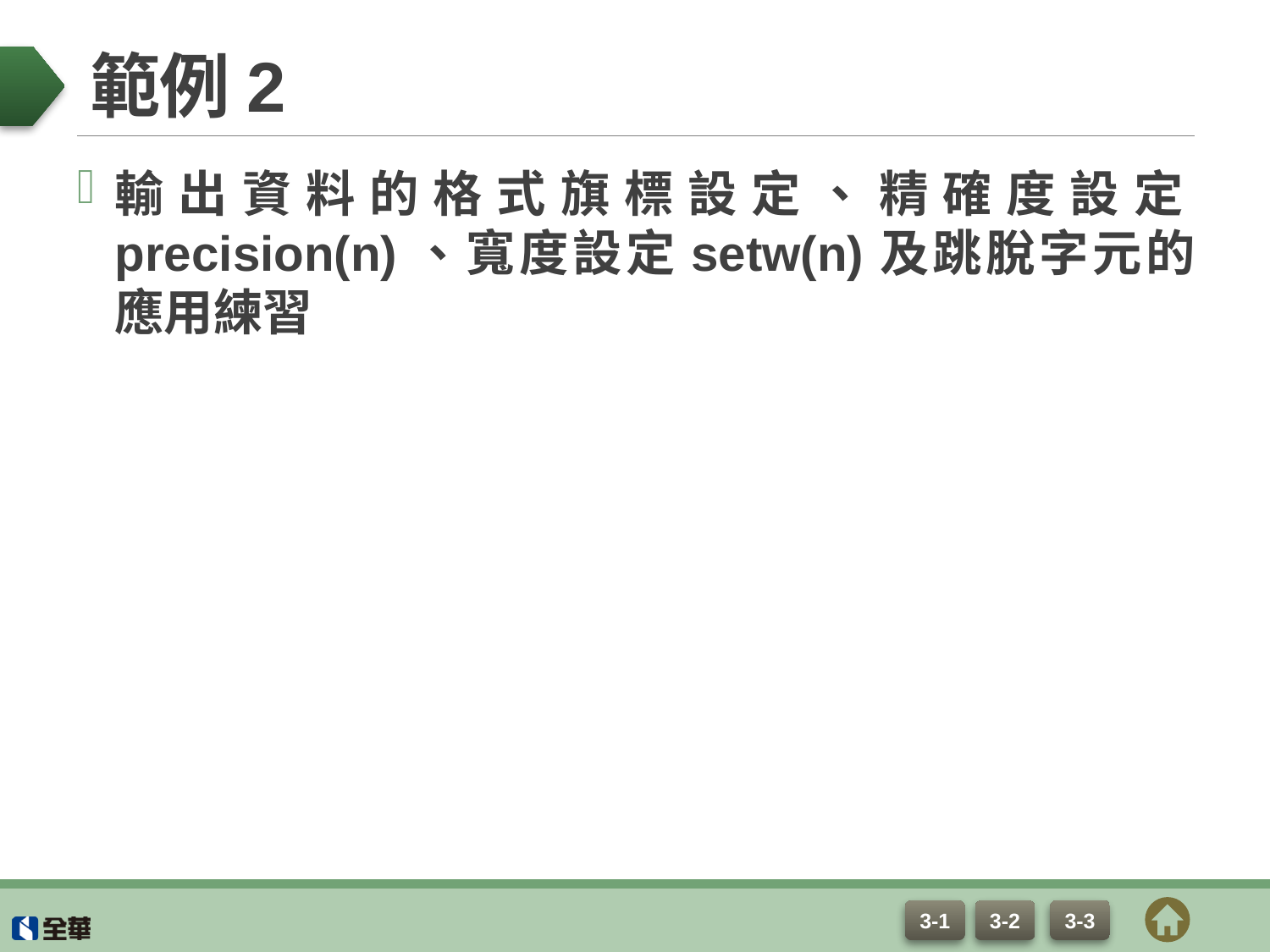

# 範例2
輸出資料的格式旗標設定、精確度設定precision(n)、寬度設定setw(n)及跳脫字元的應用練習